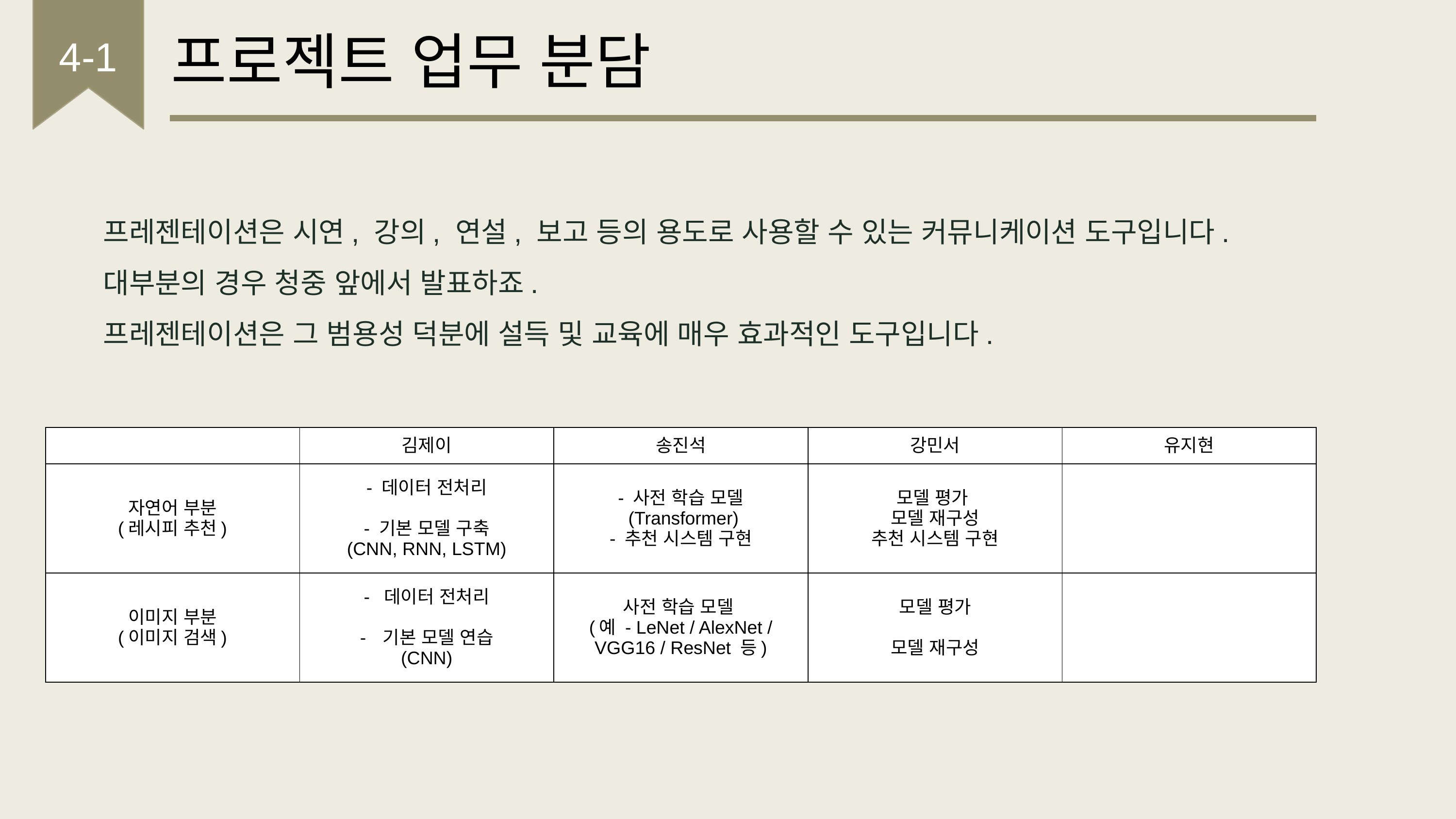

프로젝트 업무 분담
4-1
프레젠테이션은 시연, 강의, 연설, 보고 등의 용도로 사용할 수 있는 커뮤니케이션 도구입니다.
대부분의 경우 청중 앞에서 발표하죠.
프레젠테이션은 그 범용성 덕분에 설득 및 교육에 매우 효과적인 도구입니다.
|  | 김제이 | 송진석 | 강민서 | 유지현 |
| --- | --- | --- | --- | --- |
| 자연어 부분 (레시피 추천) | - 데이터 전처리 - 기본 모델 구축 (CNN, RNN, LSTM) | - 사전 학습 모델 (Transformer) - 추천 시스템 구현 | 모델 평가 모델 재구성 추천 시스템 구현 |  |
| 이미지 부분 (이미지 검색) | - 데이터 전처리 기본 모델 연습 (CNN) | 사전 학습 모델 (예 - LeNet / AlexNet / VGG16 / ResNet 등) | 모델 평가 모델 재구성 |  |